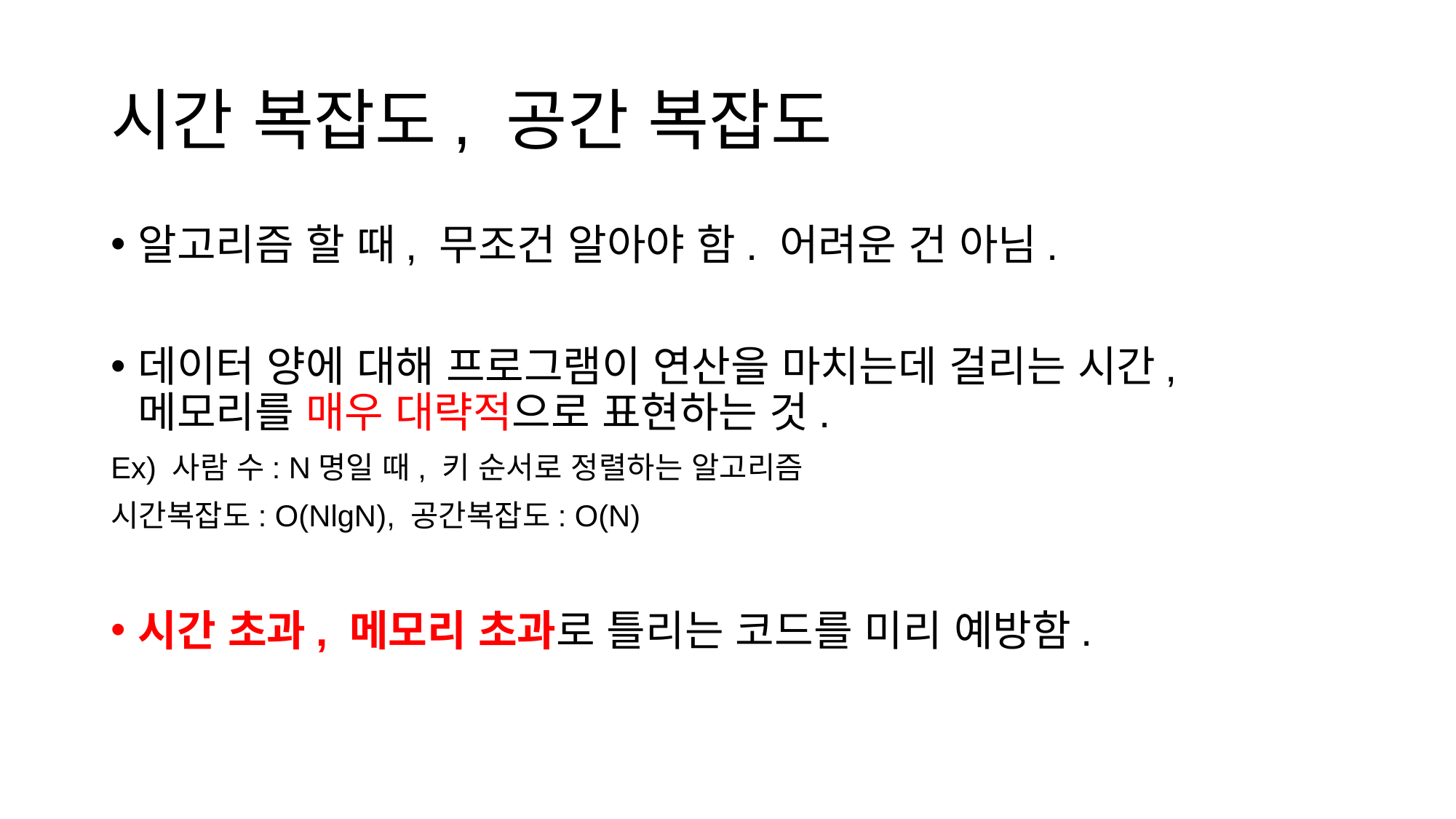

# 시간 복잡도, 공간 복잡도
알고리즘 할 때, 무조건 알아야 함. 어려운 건 아님.

데이터 양에 대해 프로그램이 연산을 마치는데 걸리는 시간, 메모리를 매우 대략적으로 표현하는 것.
Ex) 사람 수: N명일 때, 키 순서로 정렬하는 알고리즘
시간복잡도: O(NlgN), 공간복잡도: O(N)

시간 초과, 메모리 초과로 틀리는 코드를 미리 예방함.